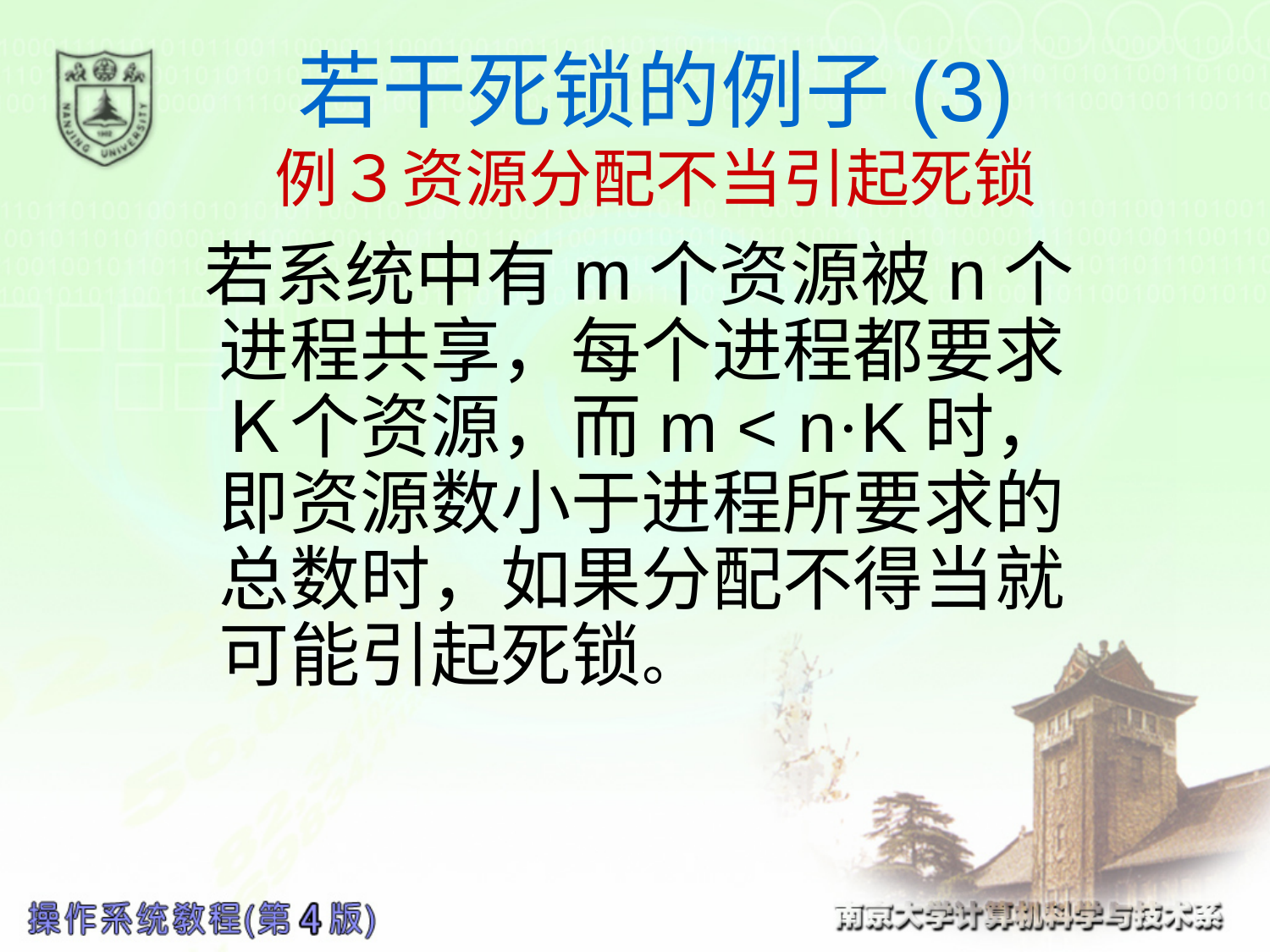

# 若干死锁的例子(3) 例３资源分配不当引起死锁
 若系统中有m个资源被n个进程共享，每个进程都要求Ｋ个资源，而m < n·K时，即资源数小于进程所要求的总数时，如果分配不得当就可能引起死锁。